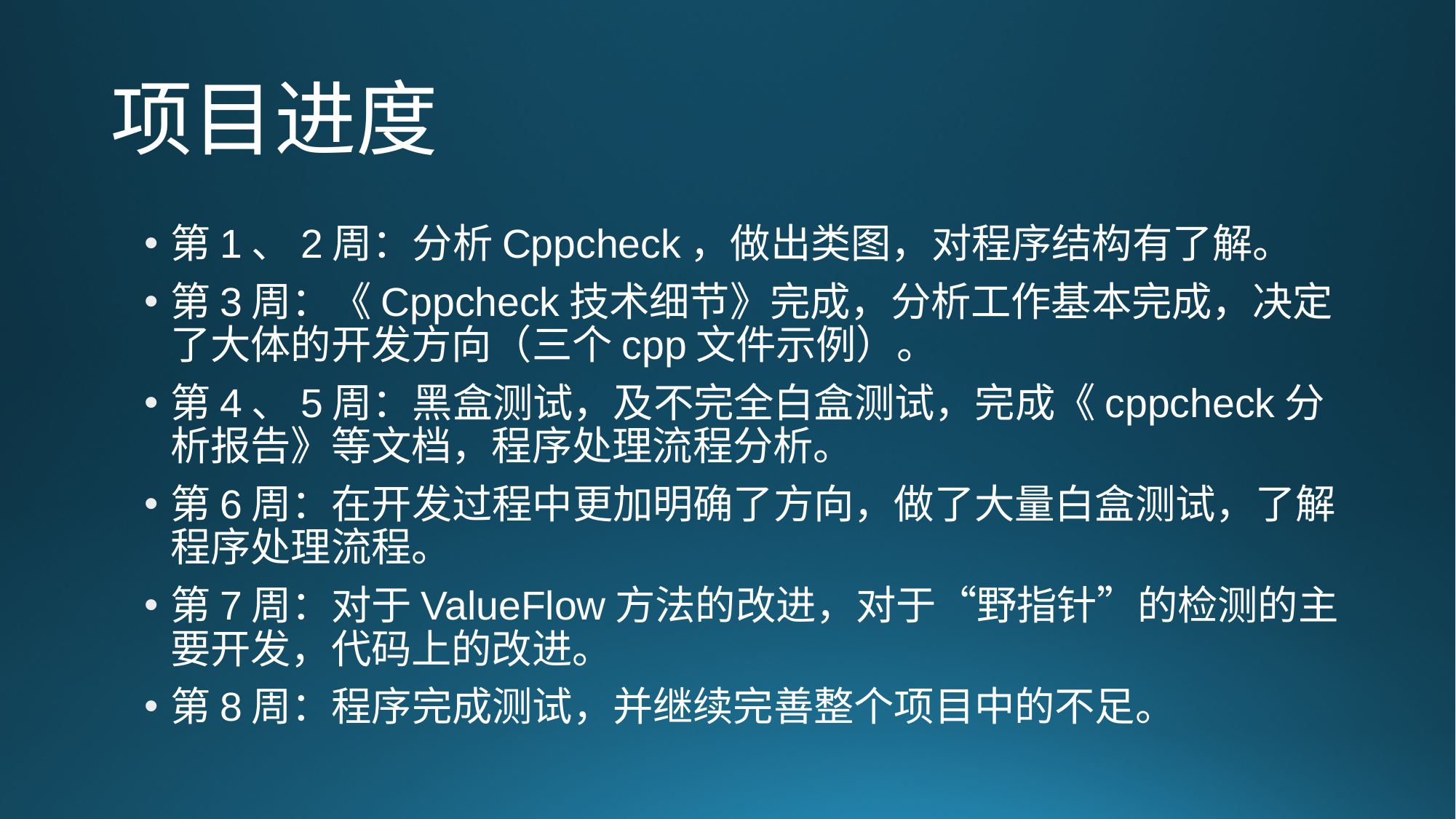

# 项目进度
第1、2周：分析Cppcheck，做出类图，对程序结构有了解。
第3周：《Cppcheck技术细节》完成，分析工作基本完成，决定了大体的开发方向（三个cpp文件示例）。
第4、5周：黑盒测试，及不完全白盒测试，完成《cppcheck分析报告》等文档，程序处理流程分析。
第6周：在开发过程中更加明确了方向，做了大量白盒测试，了解程序处理流程。
第7周：对于ValueFlow方法的改进，对于“野指针”的检测的主要开发，代码上的改进。
第8周：程序完成测试，并继续完善整个项目中的不足。